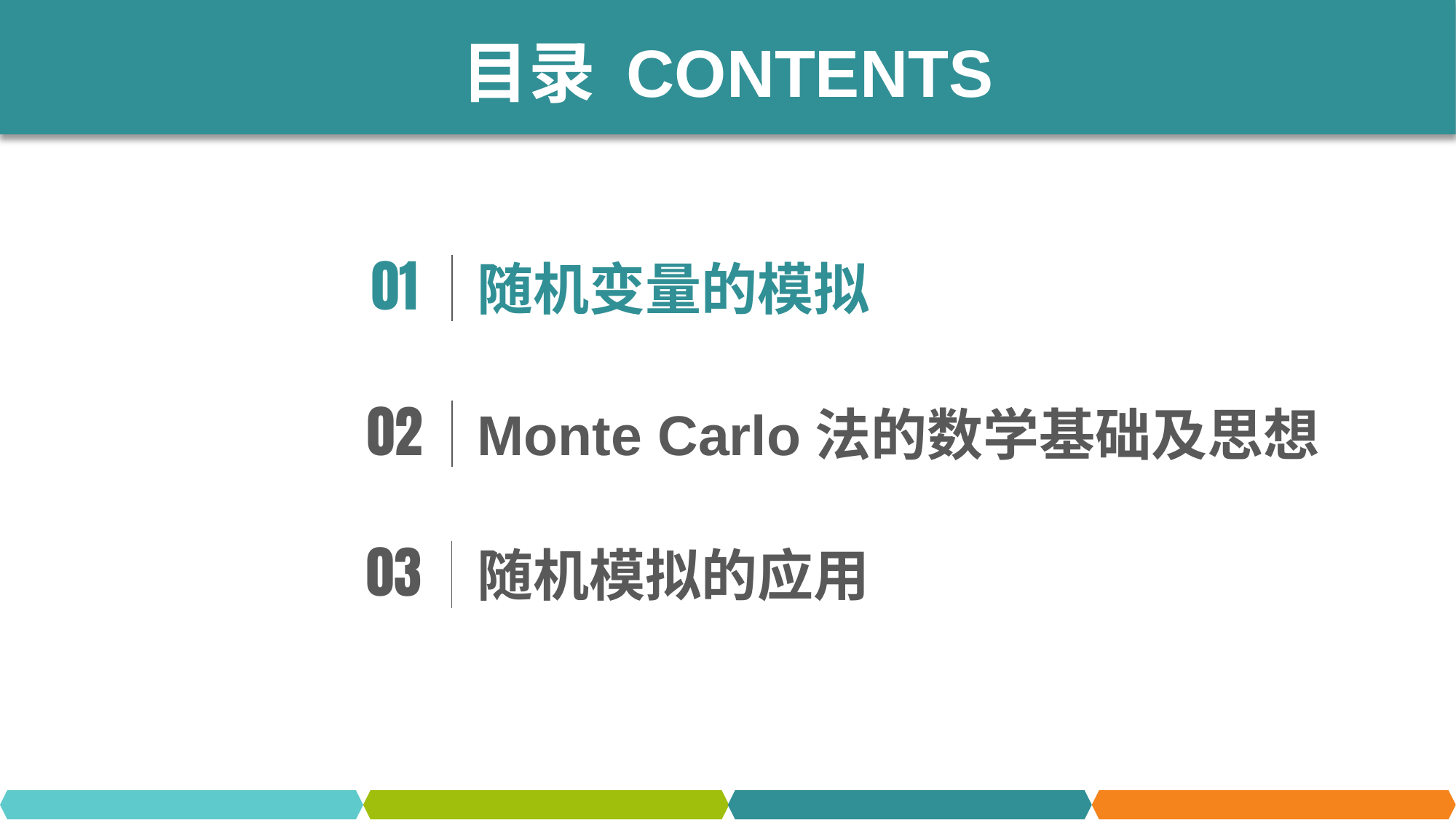

目录 CONTENTS
01
随机变量的模拟
02
Monte Carlo法的数学基础及思想
03
随机模拟的应用